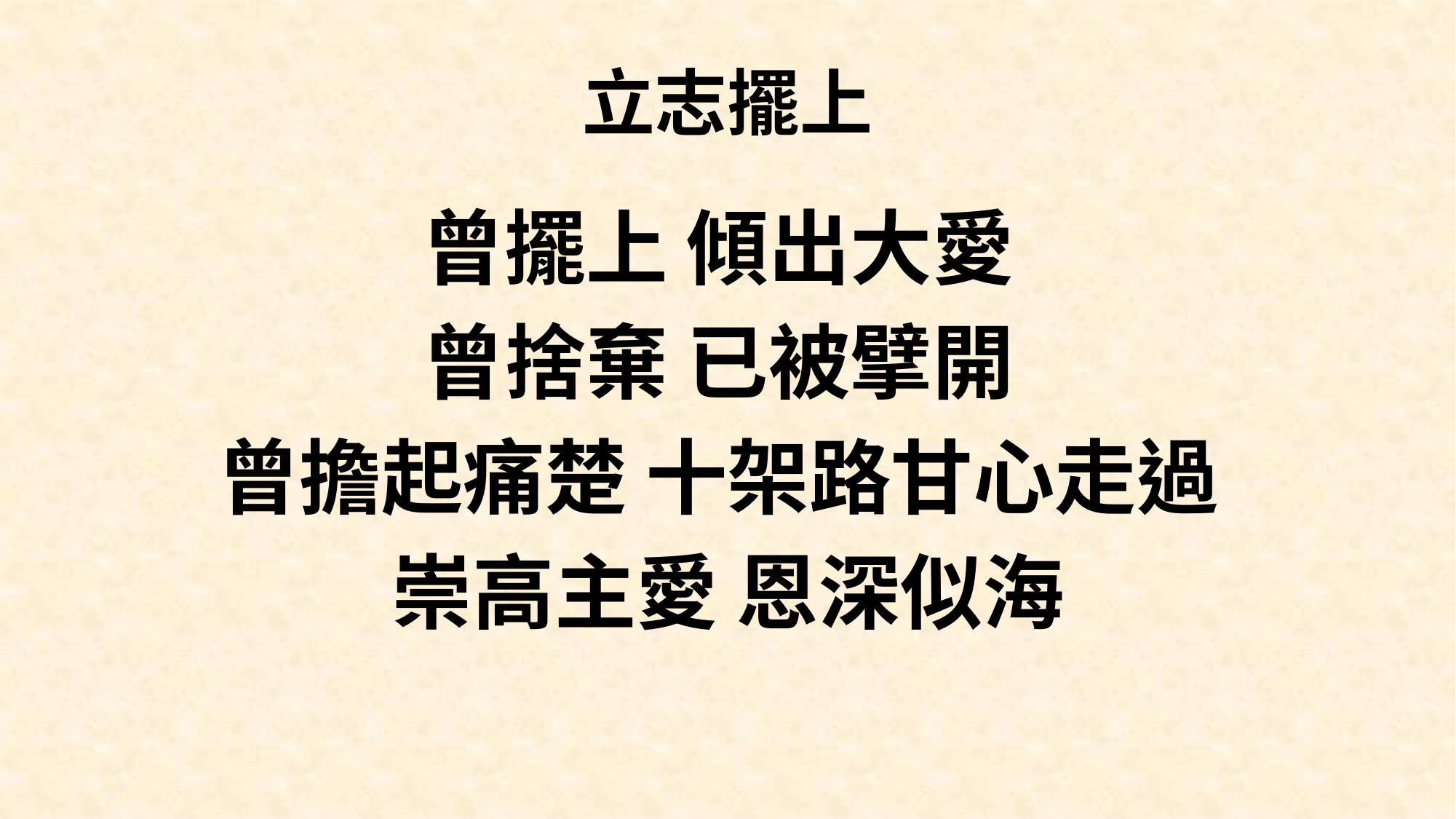

# 立志擺上
曾擺上 傾出大愛
曾捨棄 已被擘開
曾擔起痛楚 十架路甘心走過
崇高主愛 恩深似海